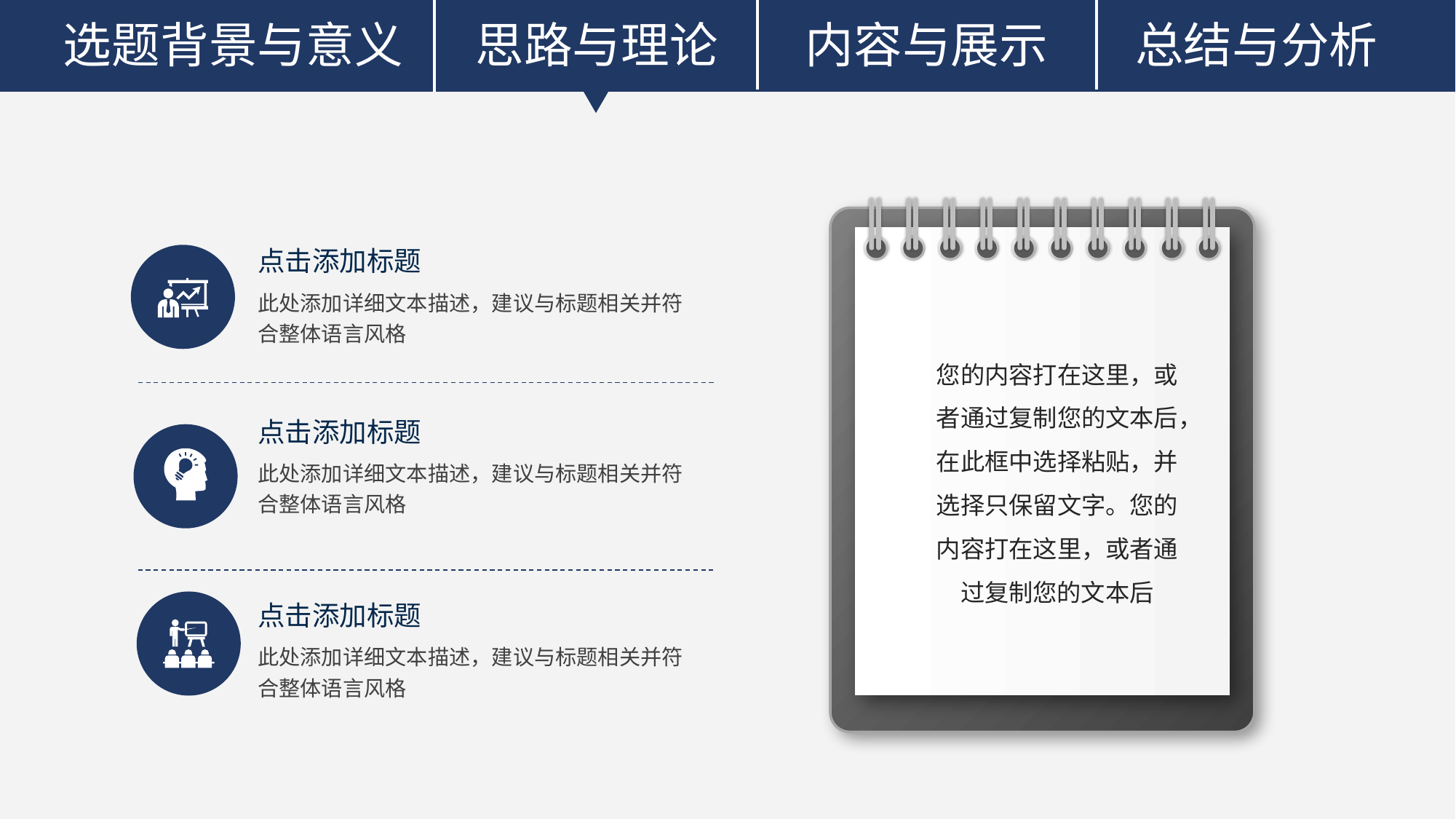

思路与理论
内容与展示
选题背景与意义
总结与分析

点击添加标题
此处添加详细文本描述，建议与标题相关并符合整体语言风格

您的内容打在这里，或者通过复制您的文本后，在此框中选择粘贴，并选择只保留文字。您的内容打在这里，或者通过复制您的文本后
点击添加标题
此处添加详细文本描述，建议与标题相关并符合整体语言风格

点击添加标题
此处添加详细文本描述，建议与标题相关并符合整体语言风格